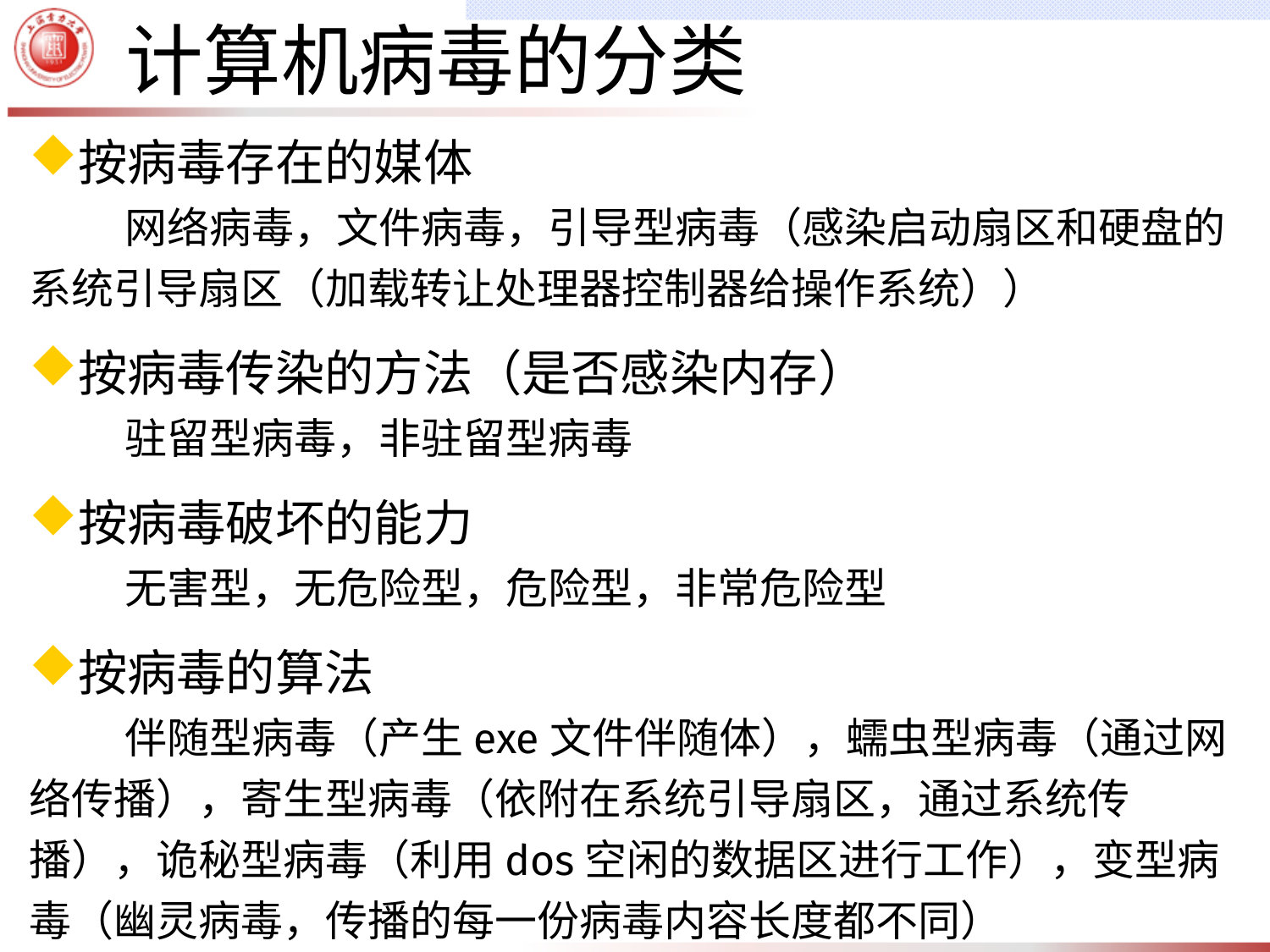

计算机病毒的分类
按病毒存在的媒体
         网络病毒，文件病毒，引导型病毒（感染启动扇区和硬盘的系统引导扇区（加载转让处理器控制器给操作系统））
按病毒传染的方法（是否感染内存）
         驻留型病毒，非驻留型病毒
按病毒破坏的能力
         无害型，无危险型，危险型，非常危险型
按病毒的算法
         伴随型病毒（产生exe文件伴随体），蠕虫型病毒（通过网络传播），寄生型病毒（依附在系统引导扇区，通过系统传播），诡秘型病毒（利用dos空闲的数据区进行工作），变型病毒（幽灵病毒，传播的每一份病毒内容长度都不同）